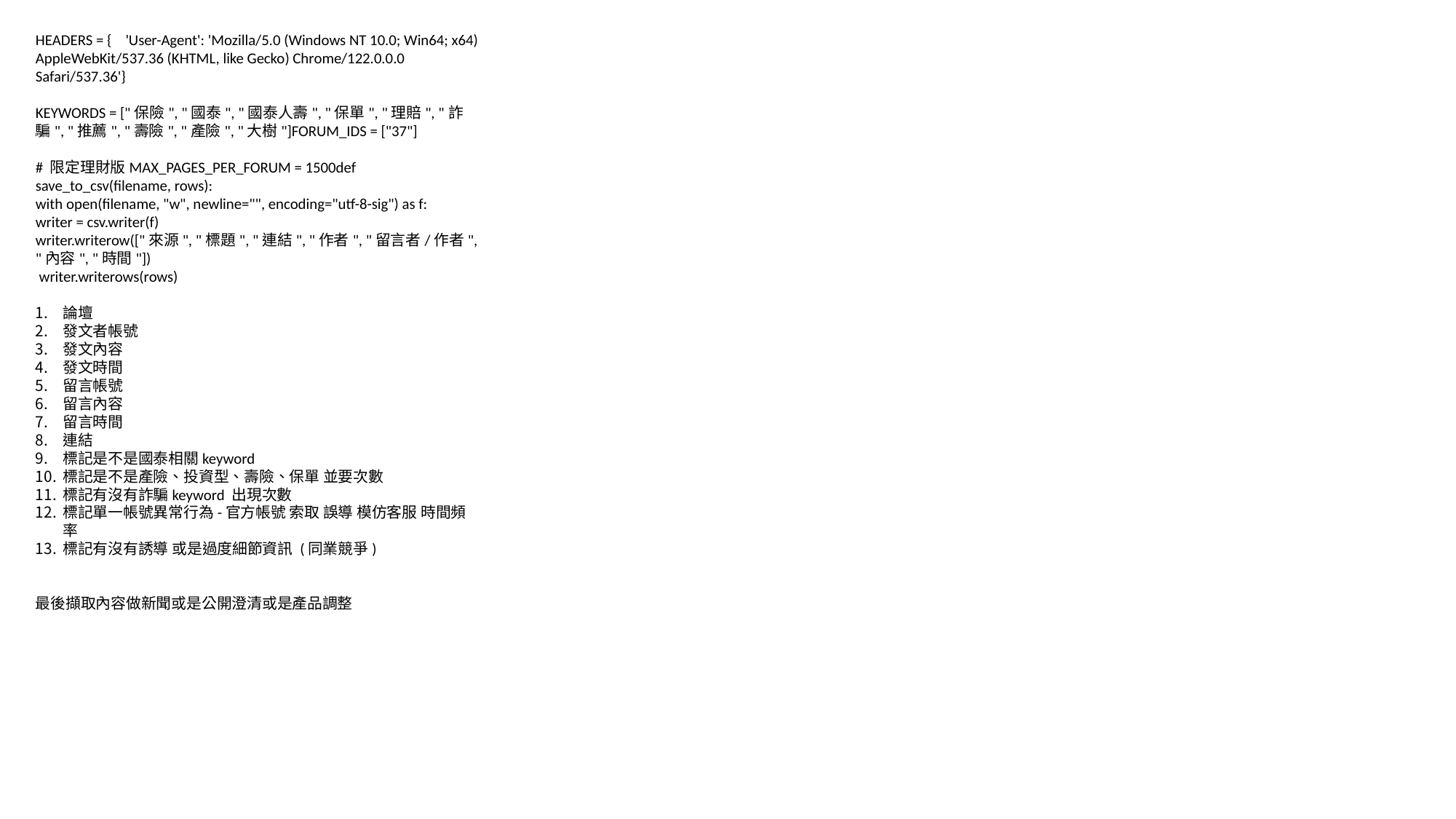

HEADERS = {    'User-Agent': 'Mozilla/5.0 (Windows NT 10.0; Win64; x64) AppleWebKit/537.36 (KHTML, like Gecko) Chrome/122.0.0.0 Safari/537.36'}

KEYWORDS = ["保險", "國泰", "國泰人壽", "保單", "理賠", "詐騙", "推薦", "壽險", "產險", "大樹"]FORUM_IDS = ["37"]

# 限定理財版MAX_PAGES_PER_FORUM = 1500def save_to_csv(filename, rows):
with open(filename, "w", newline="", encoding="utf-8-sig") as f:        writer = csv.writer(f)
writer.writerow(["來源", "標題", "連結", "作者", "留言者/作者", "內容", "時間"])
 writer.writerows(rows)

論壇
發文者帳號
發文內容
發文時間
留言帳號
留言內容
留言時間
連結
標記是不是國泰相關keyword
標記是不是產險、投資型、壽險、保單 並要次數
標記有沒有詐騙keyword 出現次數
標記單一帳號異常行為-官方帳號 索取 誤導 模仿客服 時間頻率
標記有沒有誘導 或是過度細節資訊 (同業競爭)

最後擷取內容做新聞或是公開澄清或是產品調整